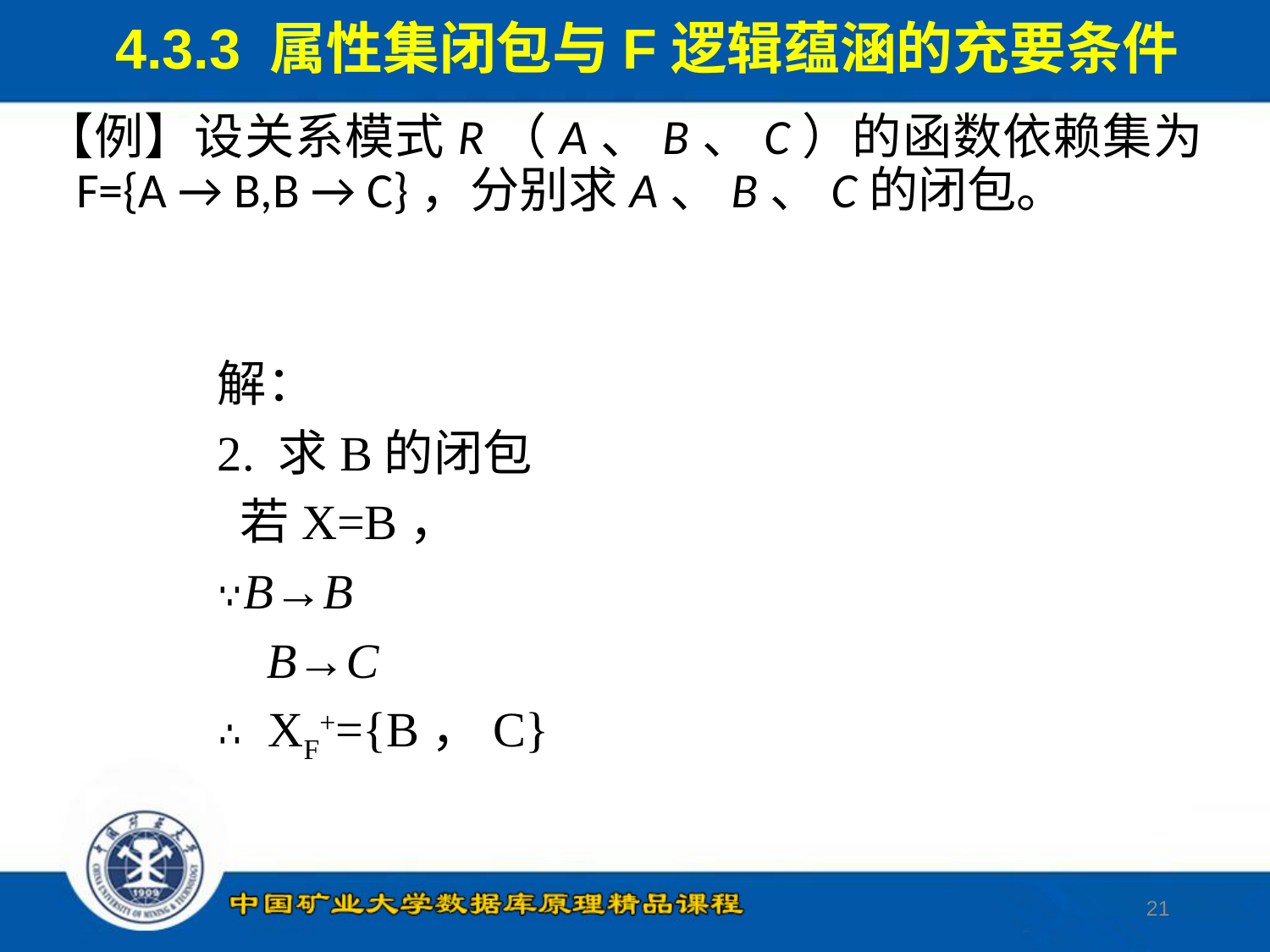

4.3.3 属性集闭包与F逻辑蕴涵的充要条件
【例】设关系模式R（A、B、C）的函数依赖集为F={A → B,B → C}，分别求A、B、C的闭包。
解：
2. 求B的闭包
 若X=B，
∵B→B
    B→C
∴  XF+={B，C}
21